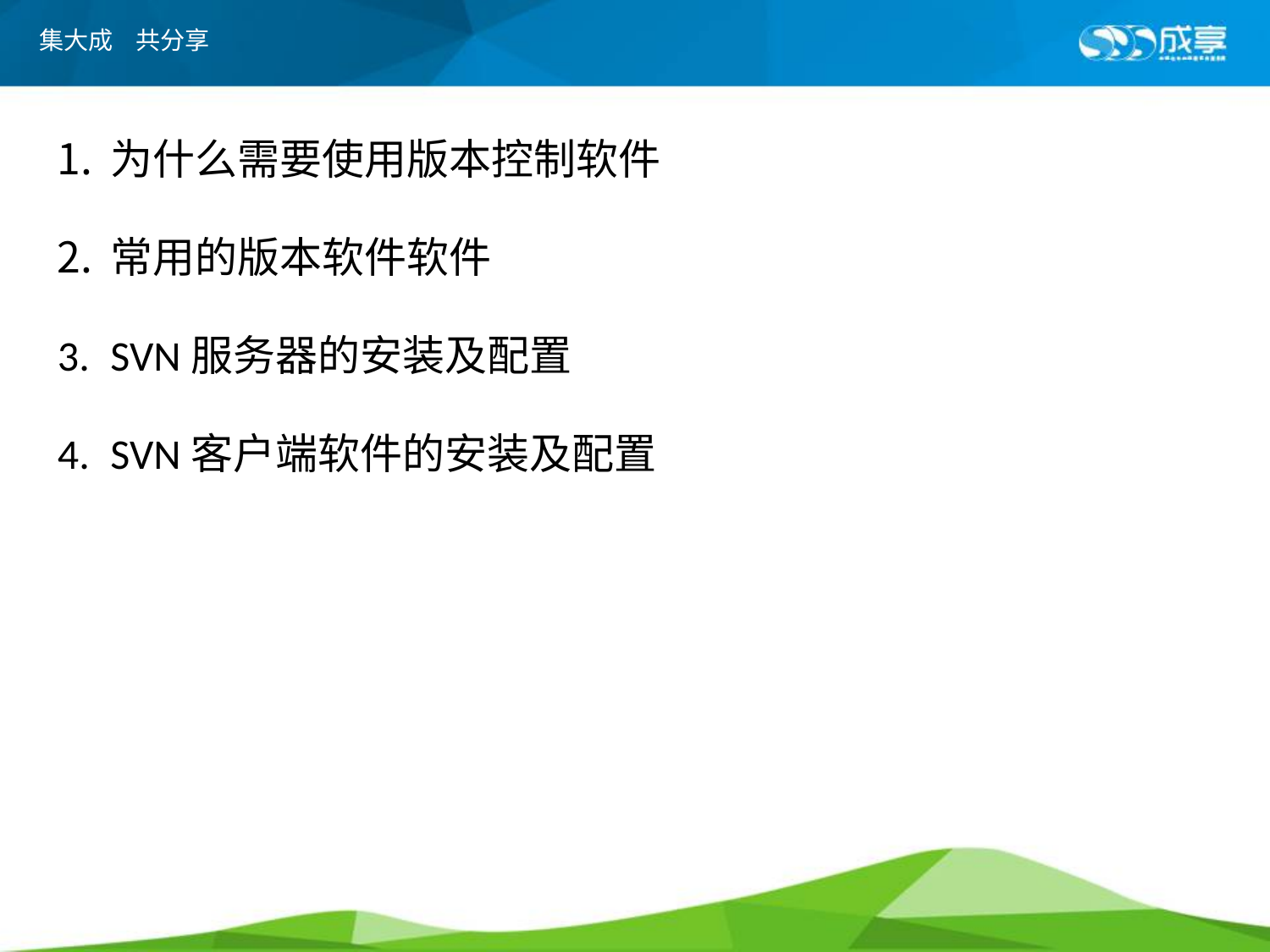

为什么需要使用版本控制软件

常用的版本软件软件

SVN服务器的安装及配置

SVN客户端软件的安装及配置